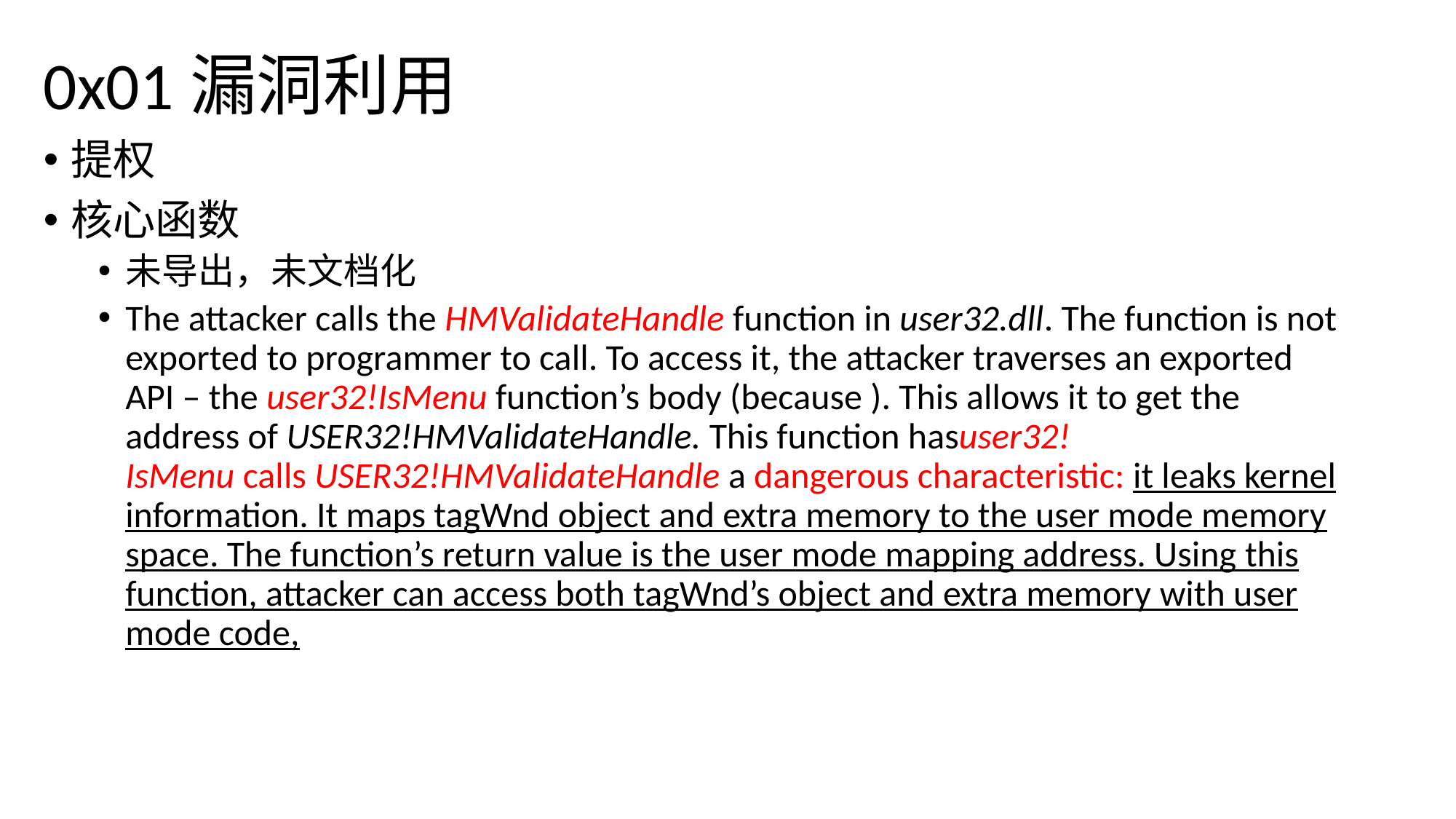

# 0x01漏洞利用
提权
核心函数
未导出，未文档化
The attacker calls the HMValidateHandle function in user32.dll. The function is not exported to programmer to call. To access it, the attacker traverses an exported API – the user32!IsMenu function’s body (because ). This allows it to get the address of USER32!HMValidateHandle. This function hasuser32!IsMenu calls USER32!HMValidateHandle a dangerous characteristic: it leaks kernel information. It maps tagWnd object and extra memory to the user mode memory space. The function’s return value is the user mode mapping address. Using this function, attacker can access both tagWnd’s object and extra memory with user mode code,